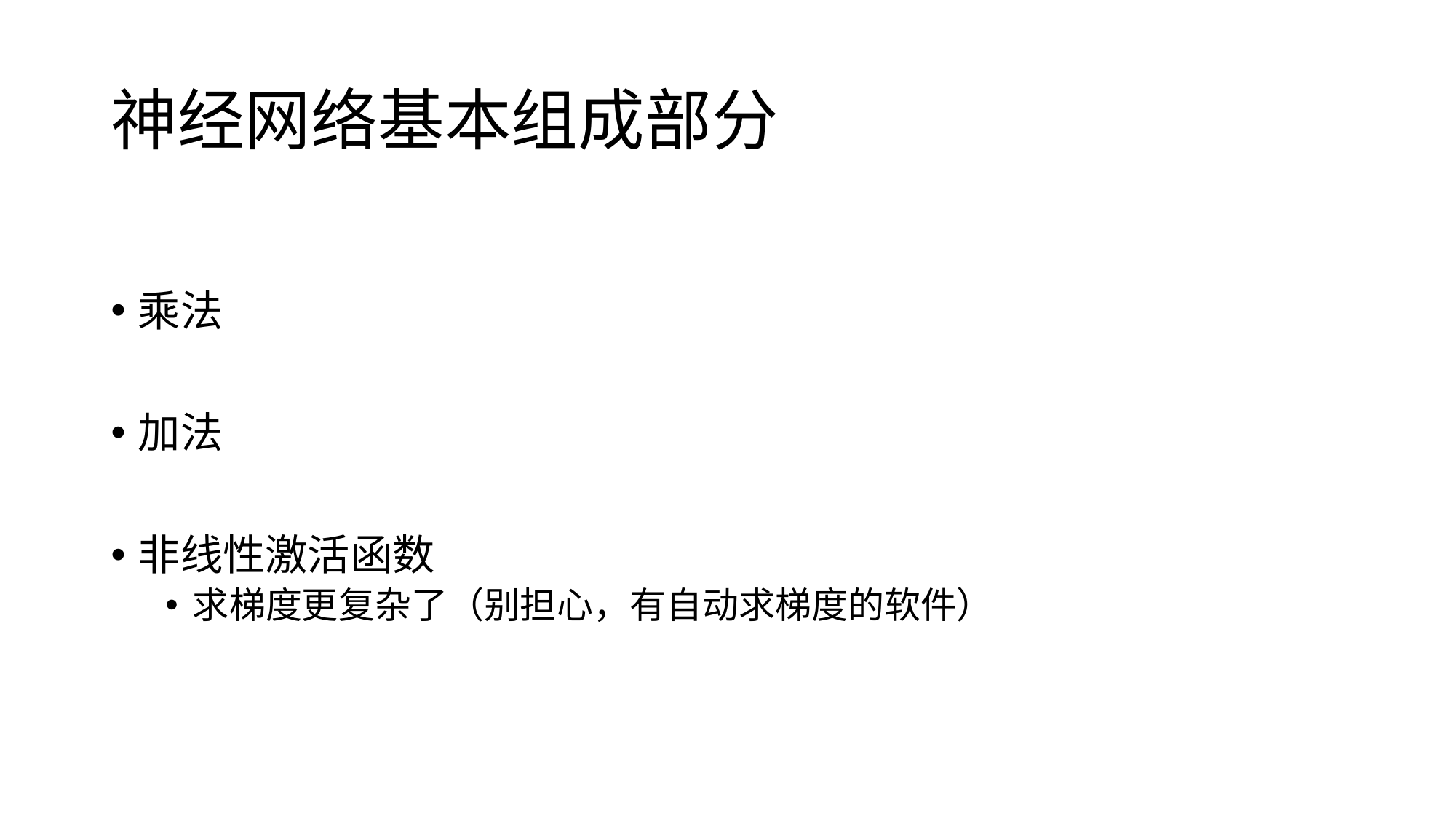

# 神经网络基本组成部分

乘法

加法

非线性激活函数
求梯度更复杂了（别担心，有自动求梯度的软件）